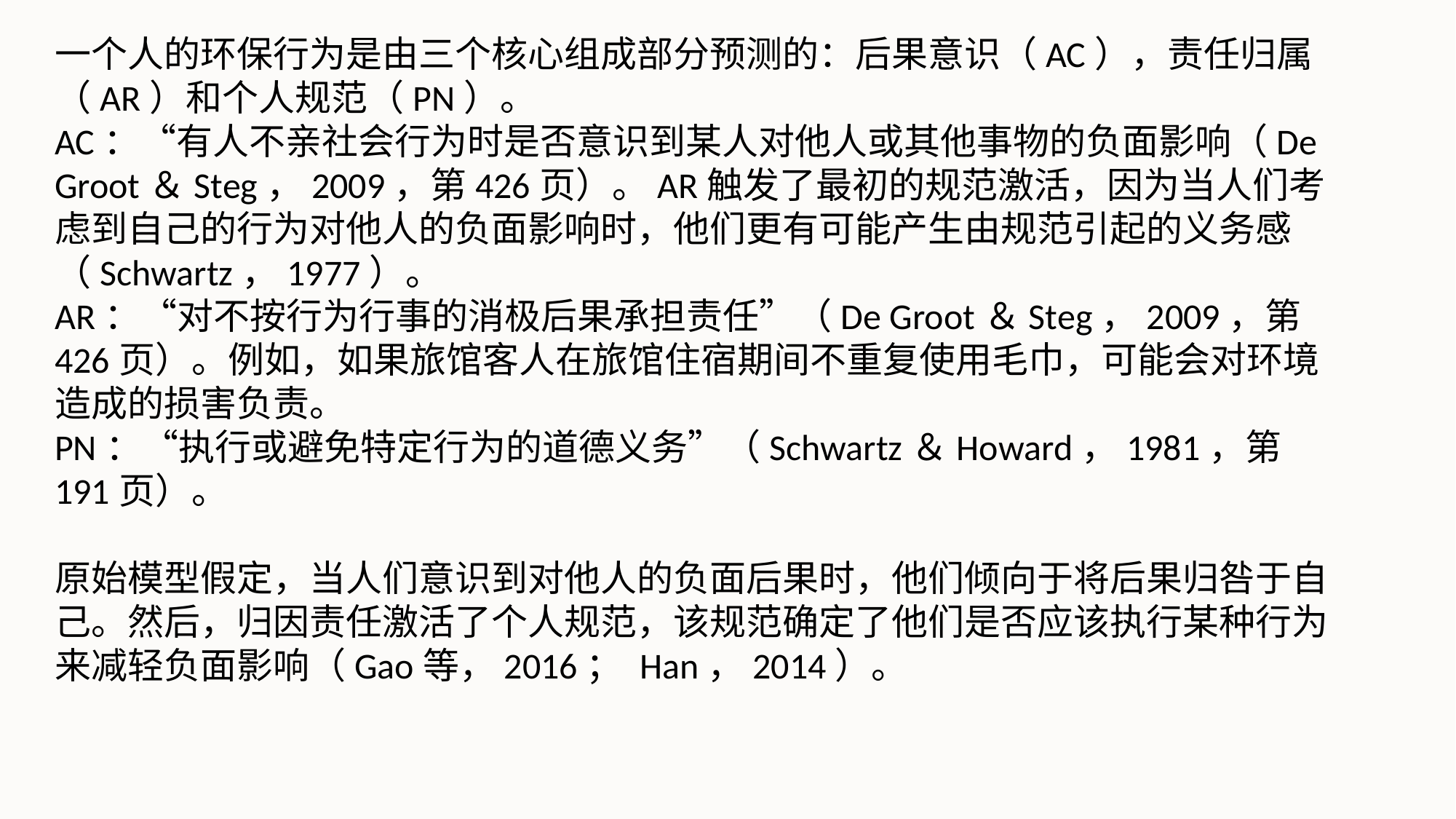

一个人的环保行为是由三个核心组成部分预测的：后果意识（AC），责任归属（AR）和个人规范（PN）。
AC：“有人不亲社会行为时是否意识到某人对他人或其他事物的负面影响（De Groot＆Steg，2009，第426页）。AR触发了最初的规范激活，因为当人们考虑到自己的行为对他人的负面影响时，他们更有可能产生由规范引起的义务感（Schwartz，1977）。
AR：“对不按行为行事的消极后果承担责任”（De Groot＆Steg，2009，第426页）。例如，如果旅馆客人在旅馆住宿期间不重复使用毛巾，可能会对环境造成的损害负责。
PN：“执行或避免特定行为的道德义务”（Schwartz＆Howard，1981，第191页）。

原始模型假定，当人们意识到对他人的负面后果时，他们倾向于将后果归咎于自己。然后，归因责任激活了个人规范，该规范确定了他们是否应该执行某种行为来减轻负面影响（Gao等，2016； Han，2014）。